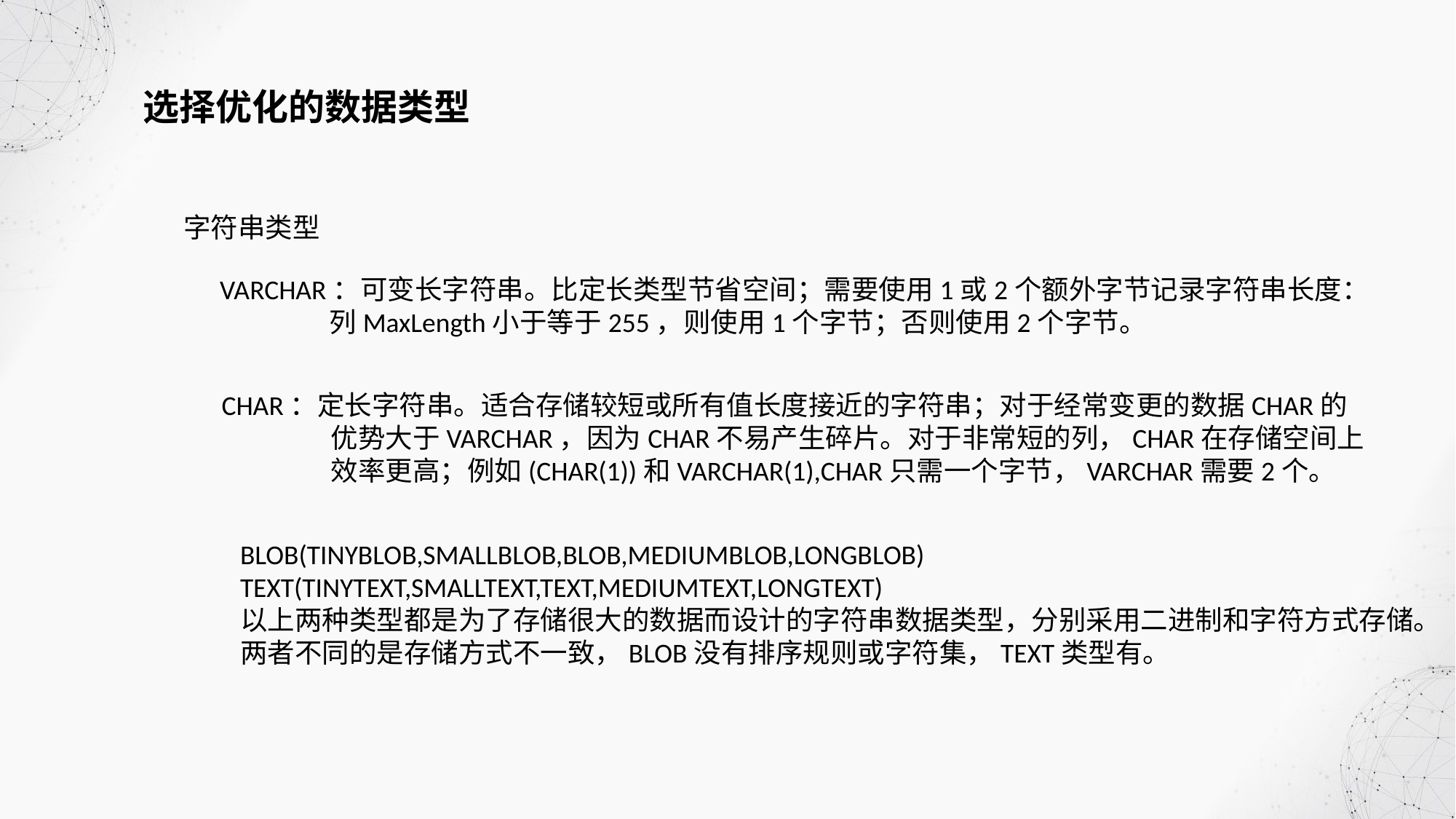

选择优化的数据类型

字符串类型
VARCHAR：可变长字符串。比定长类型节省空间；需要使用1或2个额外字节记录字符串长度：
	列MaxLength小于等于255，则使用1个字节；否则使用2个字节。
CHAR：定长字符串。适合存储较短或所有值长度接近的字符串；对于经常变更的数据CHAR的
	优势大于VARCHAR，因为CHAR不易产生碎片。对于非常短的列，CHAR在存储空间上
	效率更高；例如(CHAR(1))和VARCHAR(1),CHAR只需一个字节，VARCHAR需要2个。
BLOB(TINYBLOB,SMALLBLOB,BLOB,MEDIUMBLOB,LONGBLOB)
TEXT(TINYTEXT,SMALLTEXT,TEXT,MEDIUMTEXT,LONGTEXT)
以上两种类型都是为了存储很大的数据而设计的字符串数据类型，分别采用二进制和字符方式存储。
两者不同的是存储方式不一致，BLOB没有排序规则或字符集，TEXT类型有。